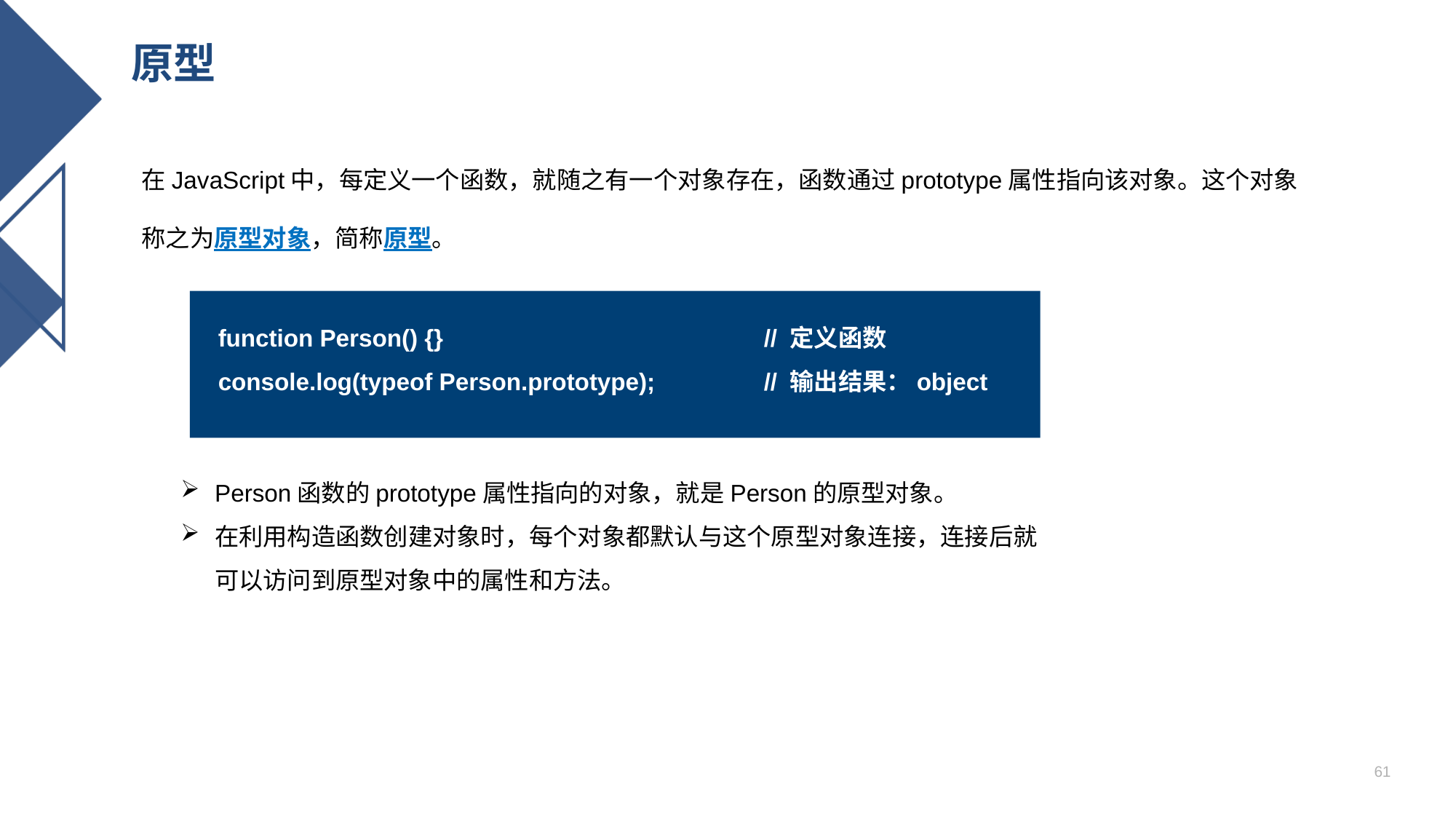

# 原型
在JavaScript中，每定义一个函数，就随之有一个对象存在，函数通过prototype属性指向该对象。这个对象称之为原型对象，简称原型。

function Person() {}			// 定义函数
console.log(typeof Person.prototype);	// 输出结果：object
Person函数的prototype属性指向的对象，就是Person的原型对象。
在利用构造函数创建对象时，每个对象都默认与这个原型对象连接，连接后就可以访问到原型对象中的属性和方法。
61